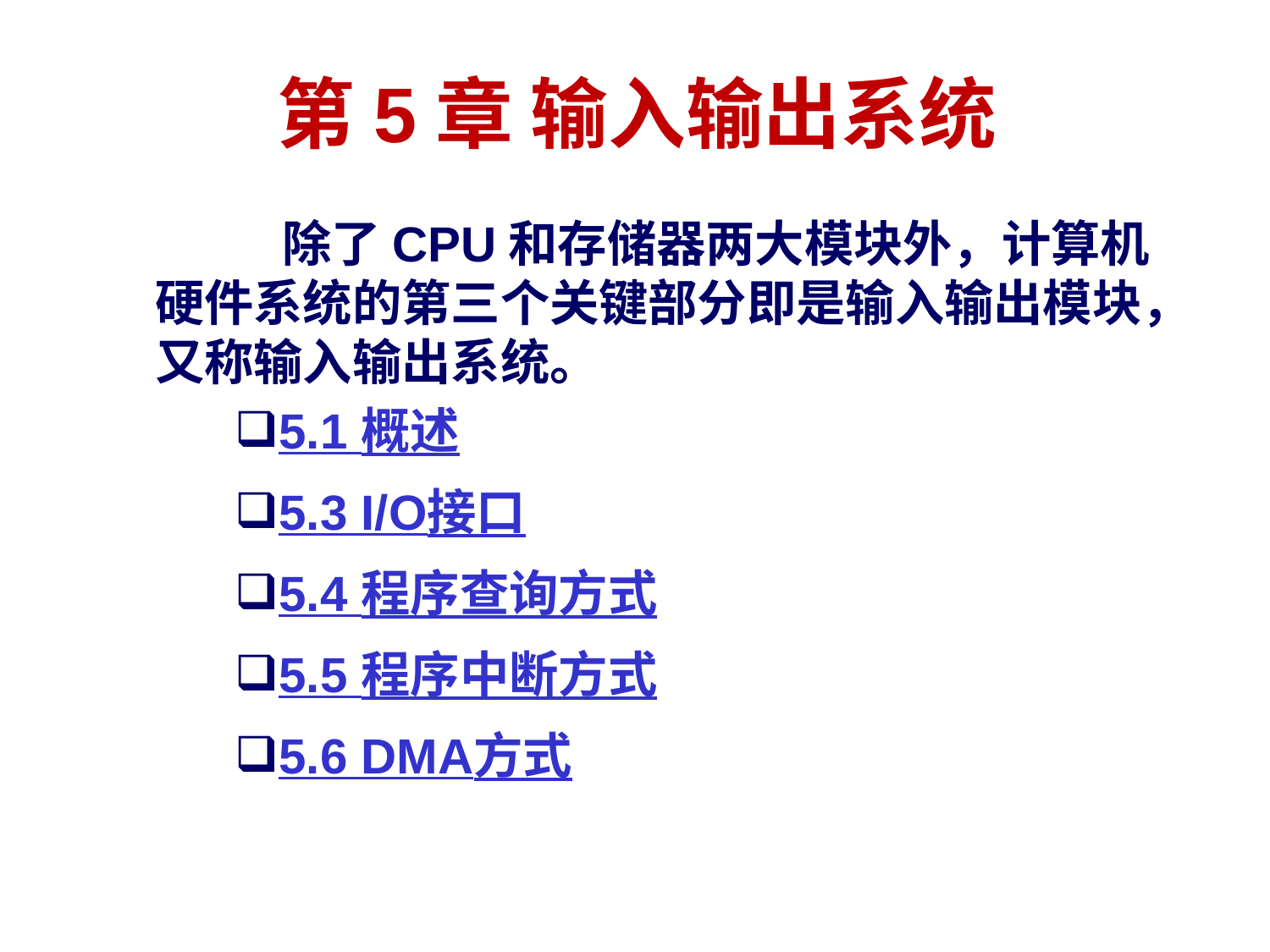

# 第5章 输入输出系统
		除了CPU和存储器两大模块外，计算机硬件系统的第三个关键部分即是输入输出模块，又称输入输出系统。
5.1 概述
5.3 I/O接口
5.4 程序查询方式
5.5 程序中断方式
5.6 DMA方式